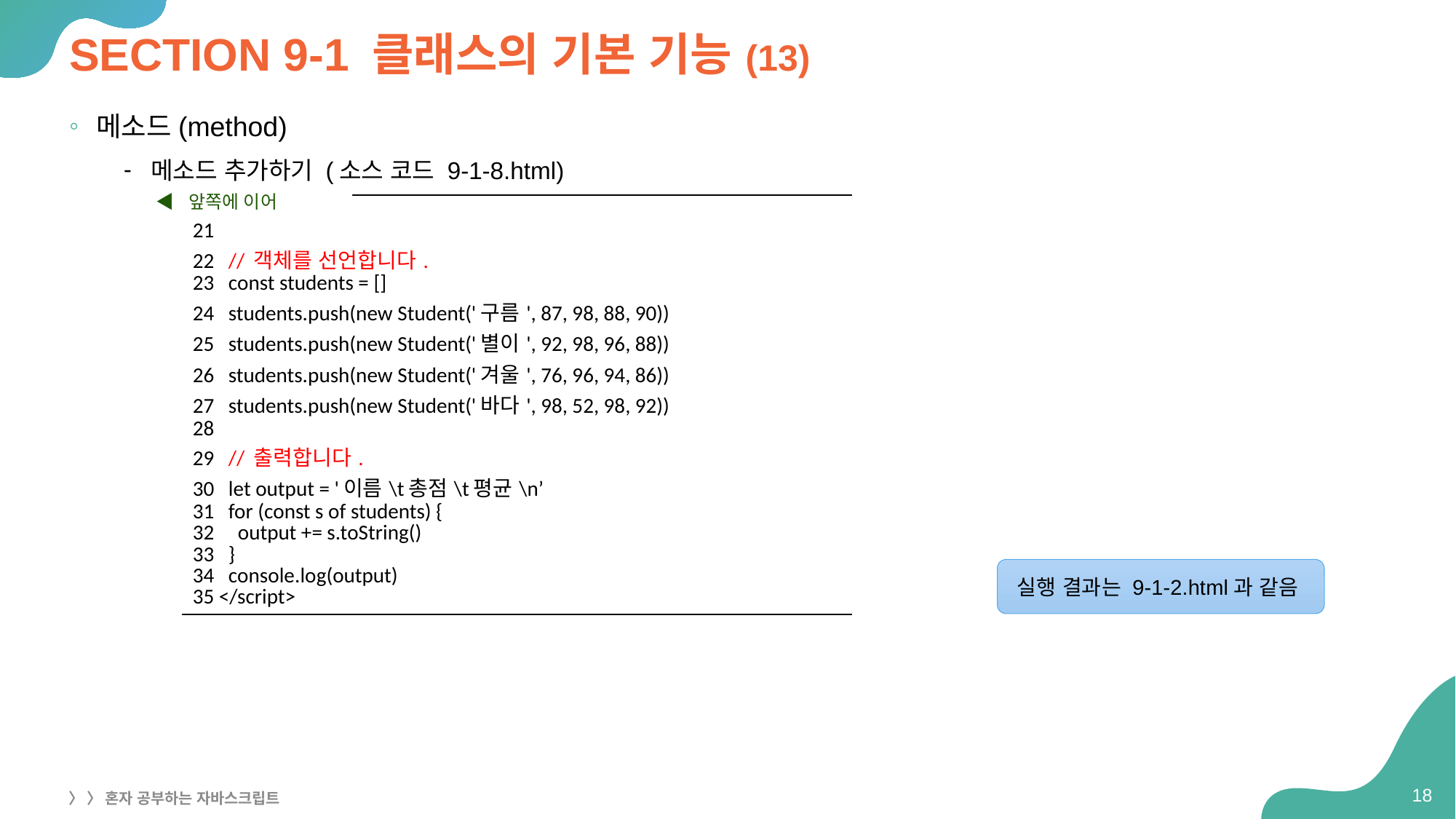

# SECTION 9-1 클래스의 기본 기능(13)
메소드(method)
메소드 추가하기 (소스 코드 9-1-8.html)
◀  앞쪽에 이어
| 21 22 // 객체를 선언합니다. 23 const students = [] 24 students.push(new Student('구름', 87, 98, 88, 90)) 25 students.push(new Student('별이', 92, 98, 96, 88)) 26 students.push(new Student('겨울', 76, 96, 94, 86)) 27 students.push(new Student('바다', 98, 52, 98, 92)) 28 29 // 출력합니다. 30 let output = '이름\t총점\t평균\n’ 31 for (const s of students) { 32 output += s.toString() 33 } 34 console.log(output) 35 </script> |
| --- |
실행 결과는 9-1-2.html과 같음
18
〉 〉 혼자 공부하는 자바스크립트